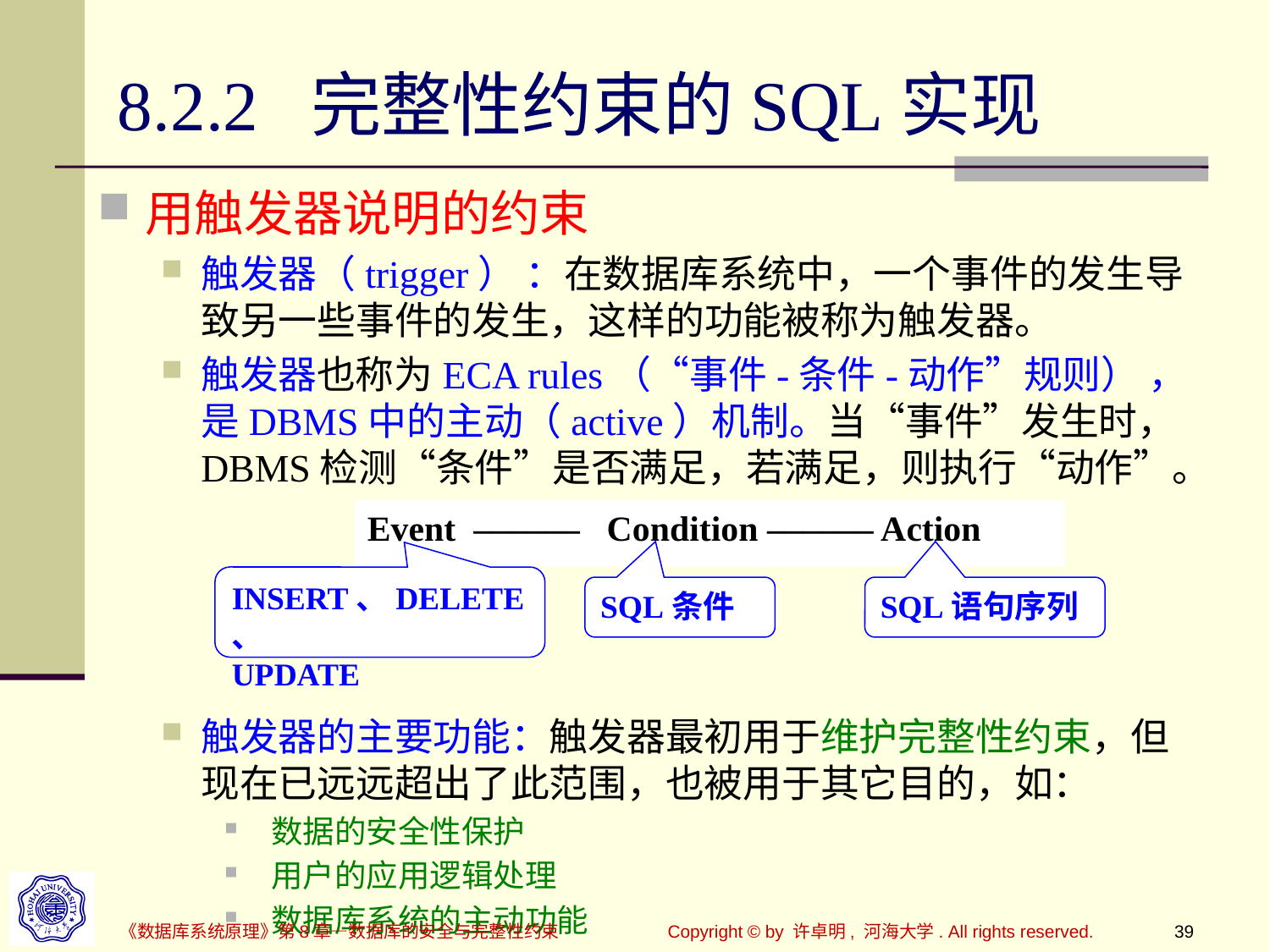

# 8.2.2  完整性约束的SQL实现
用触发器说明的约束
触发器（trigger） ：在数据库系统中，一个事件的发生导致另一些事件的发生，这样的功能被称为触发器。
触发器也称为ECA rules（“事件-条件-动作”规则） ， 是DBMS中的主动（active）机制。当“事件”发生时，DBMS检测“条件”是否满足，若满足，则执行“动作”。

触发器的主要功能：触发器最初用于维护完整性约束，但现在已远远超出了此范围，也被用于其它目的，如：
 数据的安全性保护
 用户的应用逻辑处理
 数据库系统的主动功能
Event  ––––––   Condition –––––– Action
INSERT、DELETE、
UPDATE
SQL条件
SQL语句序列
《数据库系统原理》第8章—数据库的安全与完整性约束
Copyright © by 许卓明, 河海大学. All rights reserved.
39